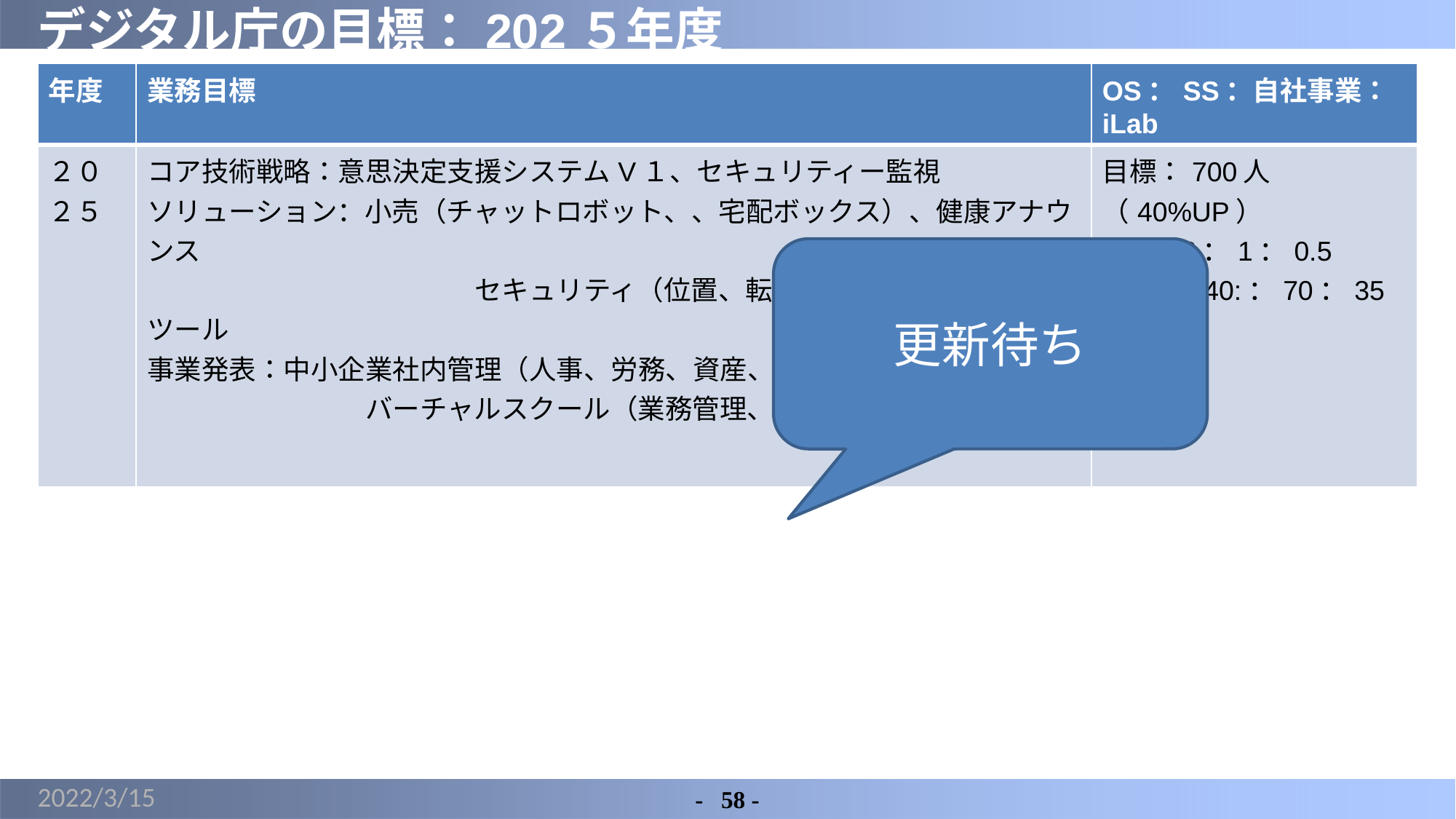

# デジタル庁の目標：202５年度
| 年度 | 業務目標 | OS：SS：自社事業：iLab |
| --- | --- | --- |
| ２０２５ | コア技術戦略：意思決定支援システムV１、セキュリティー監視 ソリューション：小売（チャットロボット、、宅配ボックス）、健康アナウンス 　　　　　　　　　　　　セキュリティ（位置、転倒）、オンライン授業ツール 事業発表：中小企業社内管理（人事、労務、資産、情報、教育） 　　　　　　　　バーチャルスクール（業務管理、学力テスト＆分析） | 目標：700人（40%UP） 6.5：2：1：0.5 455：140:：70：35 |
更新待ち
2022/3/15
-	58 -